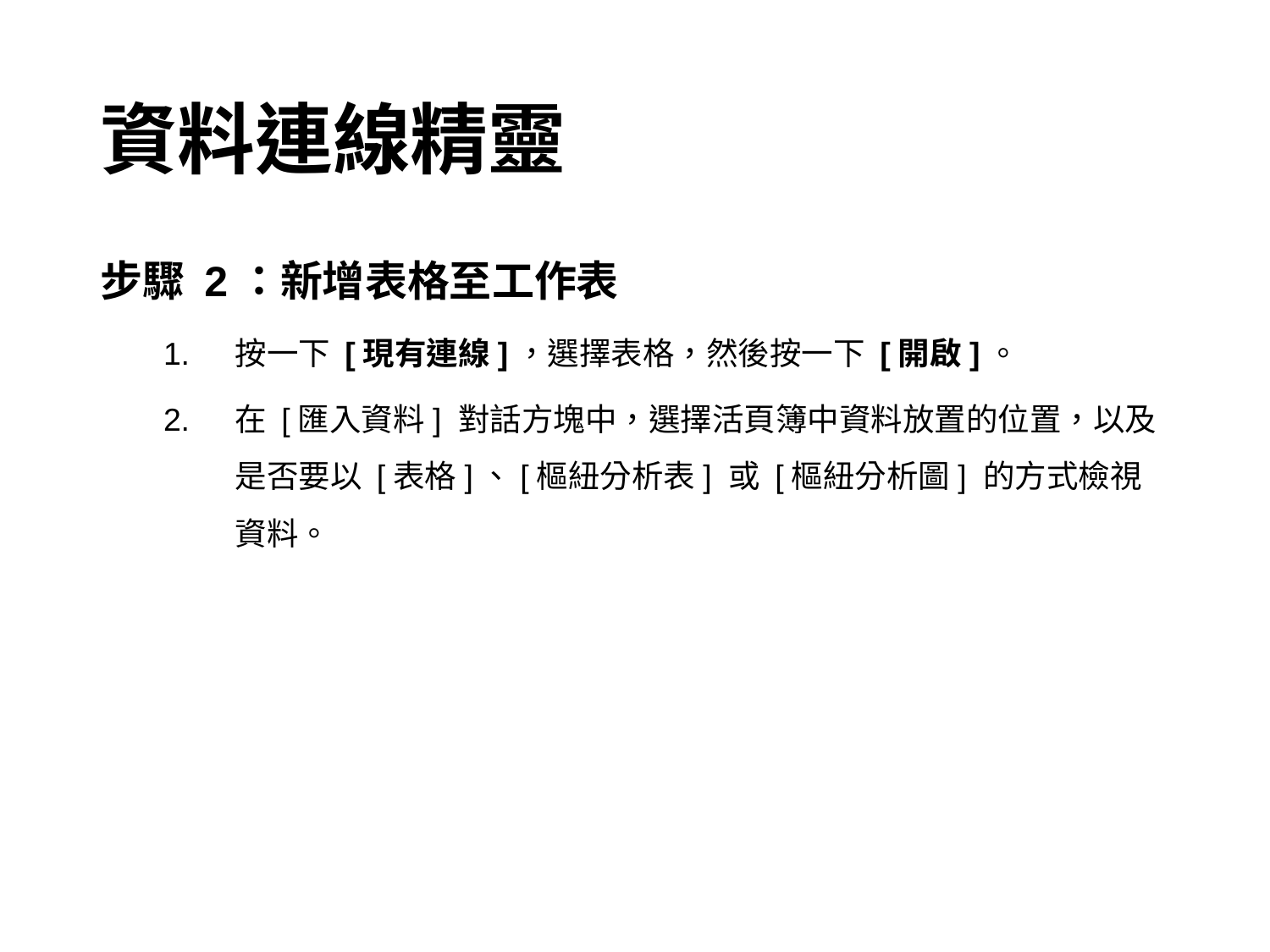

# 資料連線精靈
步驟 2：新增表格至工作表
按一下 [現有連線]，選擇表格，然後按一下 [開啟]。
在 [匯入資料] 對話方塊中，選擇活頁簿中資料放置的位置，以及是否要以 [表格]、[樞紐分析表] 或 [樞紐分析圖] 的方式檢視資料。